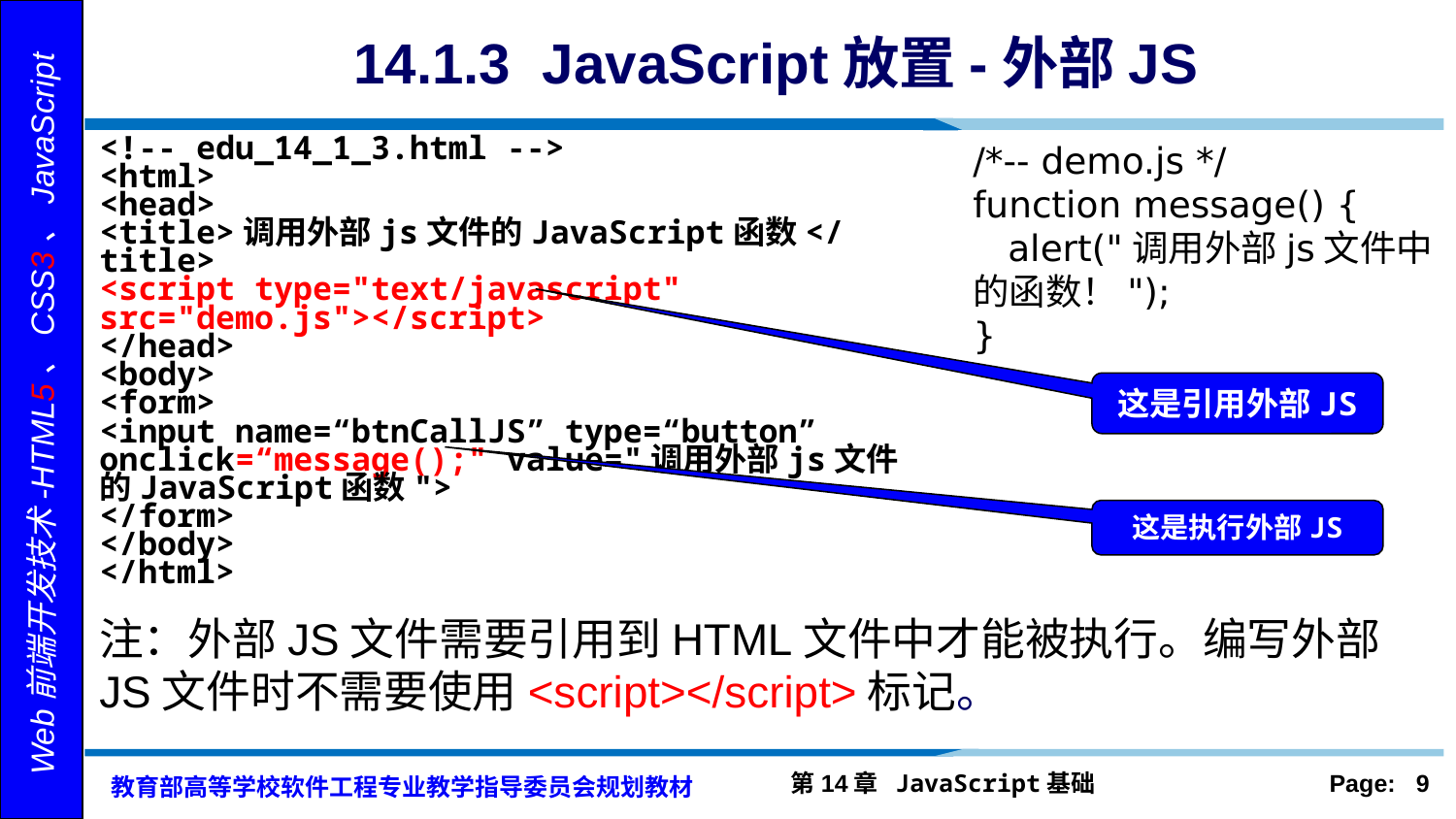

14.1.3  JavaScript放置-外部JS
<!-- edu_14_1_3.html -->
<html>
<head>
<title>调用外部js文件的JavaScript函数</title>
<script type="text/javascript" src="demo.js"></script>
</head>
<body>
<form>
<input name=“btnCallJS” type=“button” onclick=“message();" value="调用外部js文件的JavaScript函数">
</form>
</body>
</html>
/*-- demo.js */
function message() {
   alert("调用外部js文件中的函数！");
}
这是引用外部JS
这是执行外部JS
注：外部JS文件需要引用到HTML文件中才能被执行。编写外部JS文件时不需要使用<script></script>标记。